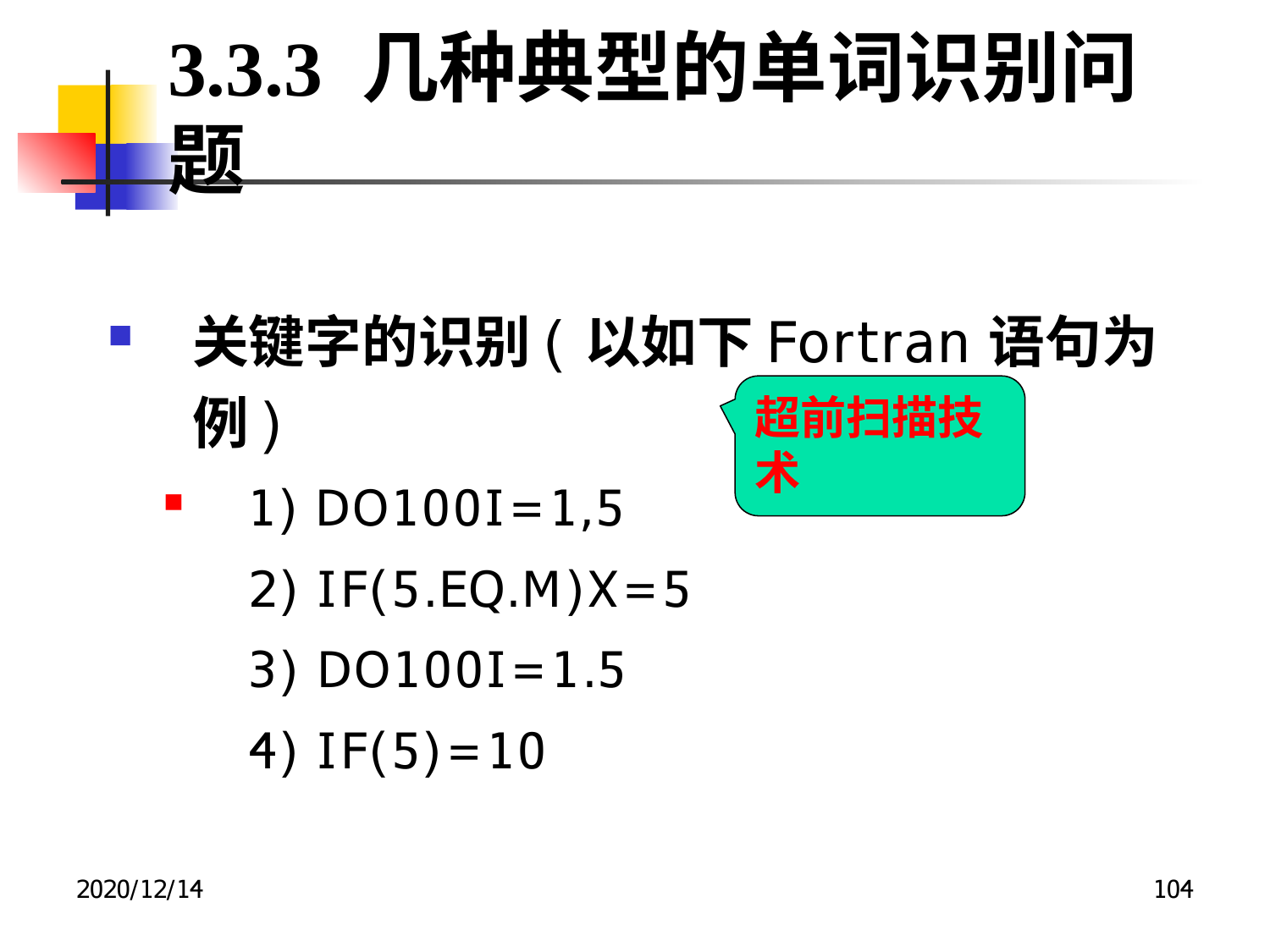

3.3.3 几种典型的单词识别问题
关键字的识别(以如下Fortran语句为例)
1) DO100I=1,5
      2) IF(5.EQ.M)X=5
      3) DO100I=1.5
      4) IF(5)=10
超前扫描技术
2020/12/14
104